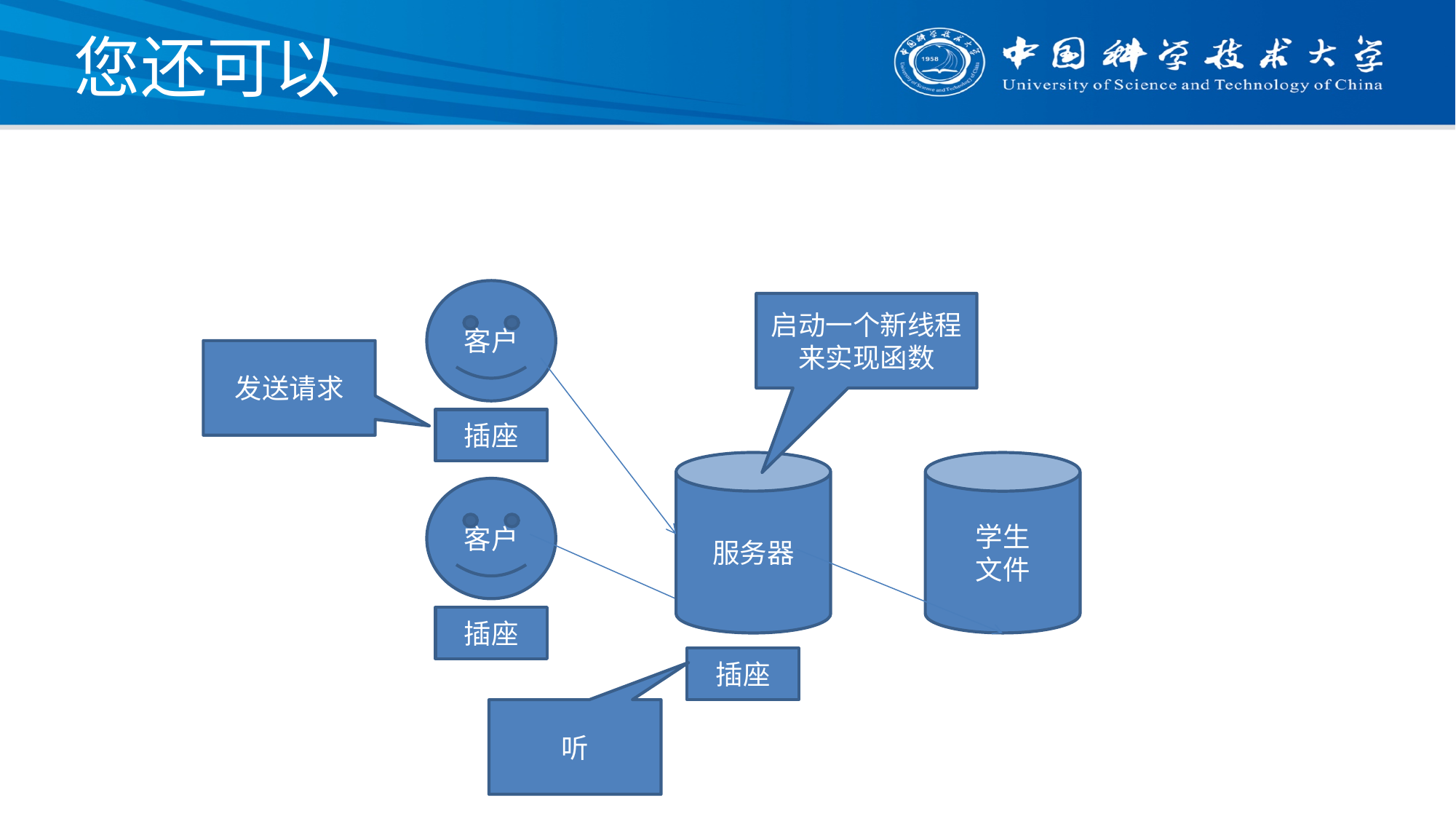

# 您还可以

客户
启动一个新线程来实现函数
发送请求
插座
服务器
学生
文件
客户
插座
插座
听